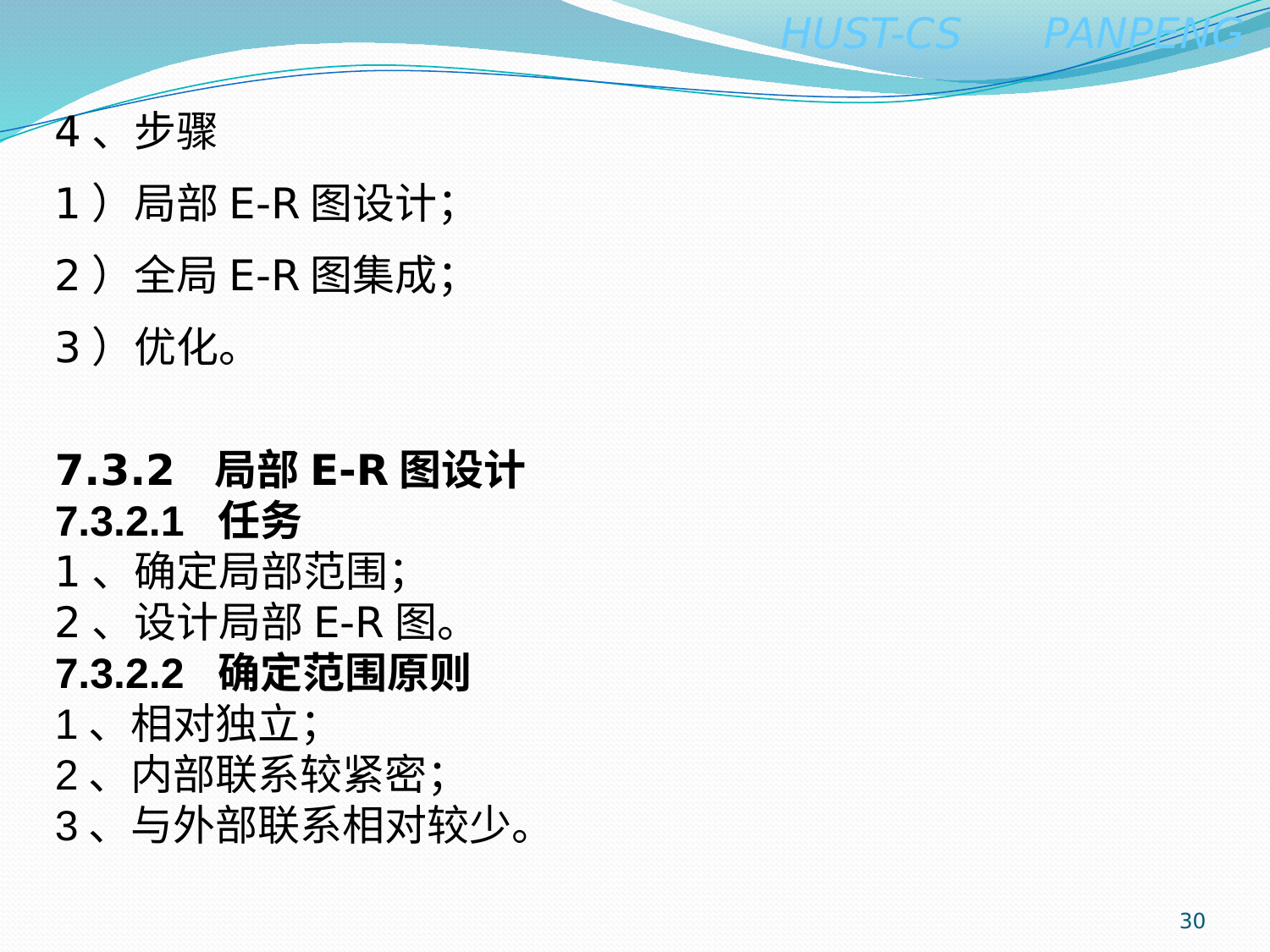

4、步骤
1）局部E-R图设计；
2）全局E-R图集成；
3）优化。

7.3.2  局部E-R图设计
7.3.2.1  任务
1、确定局部范围；
2、设计局部E-R图。
7.3.2.2  确定范围原则
1、相对独立；
2、内部联系较紧密；
3、与外部联系相对较少。
30